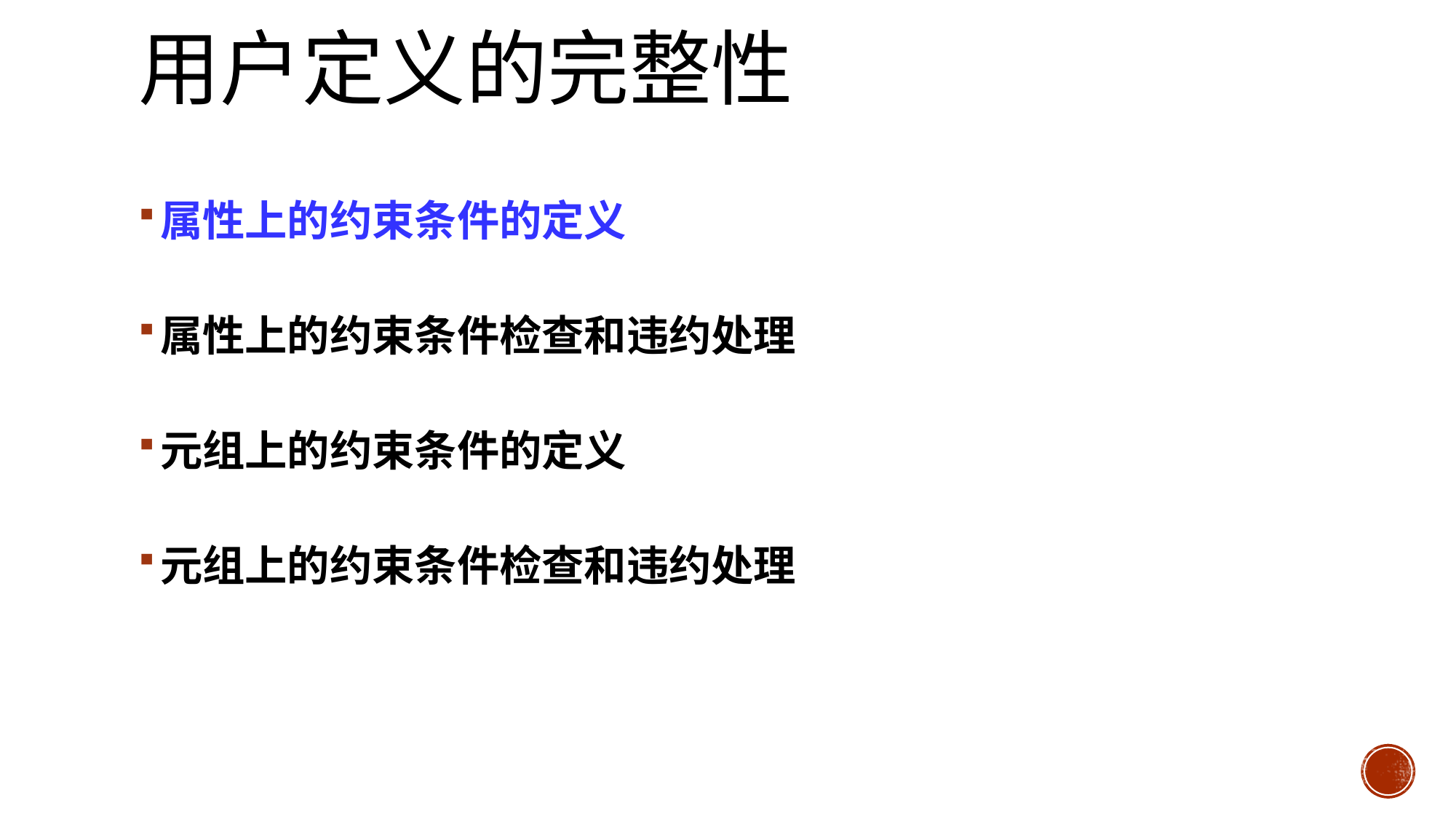

# 用户定义的完整性
属性上的约束条件的定义
属性上的约束条件检查和违约处理
元组上的约束条件的定义
元组上的约束条件检查和违约处理

20